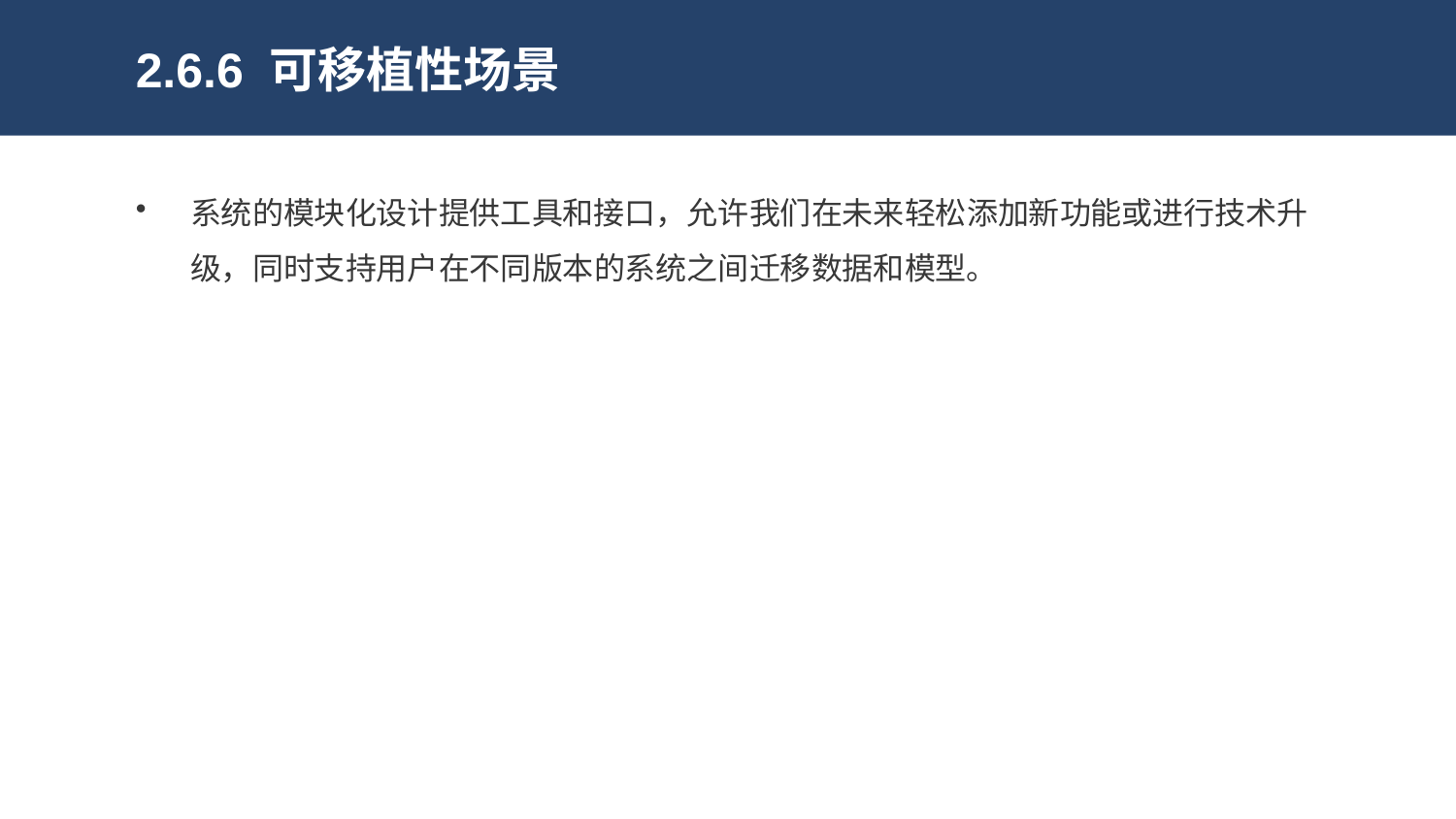

2.6.6 可移植性场景
系统的模块化设计提供工具和接口，允许我们在未来轻松添加新功能或进行技术升级，同时支持用户在不同版本的系统之间迁移数据和模型。